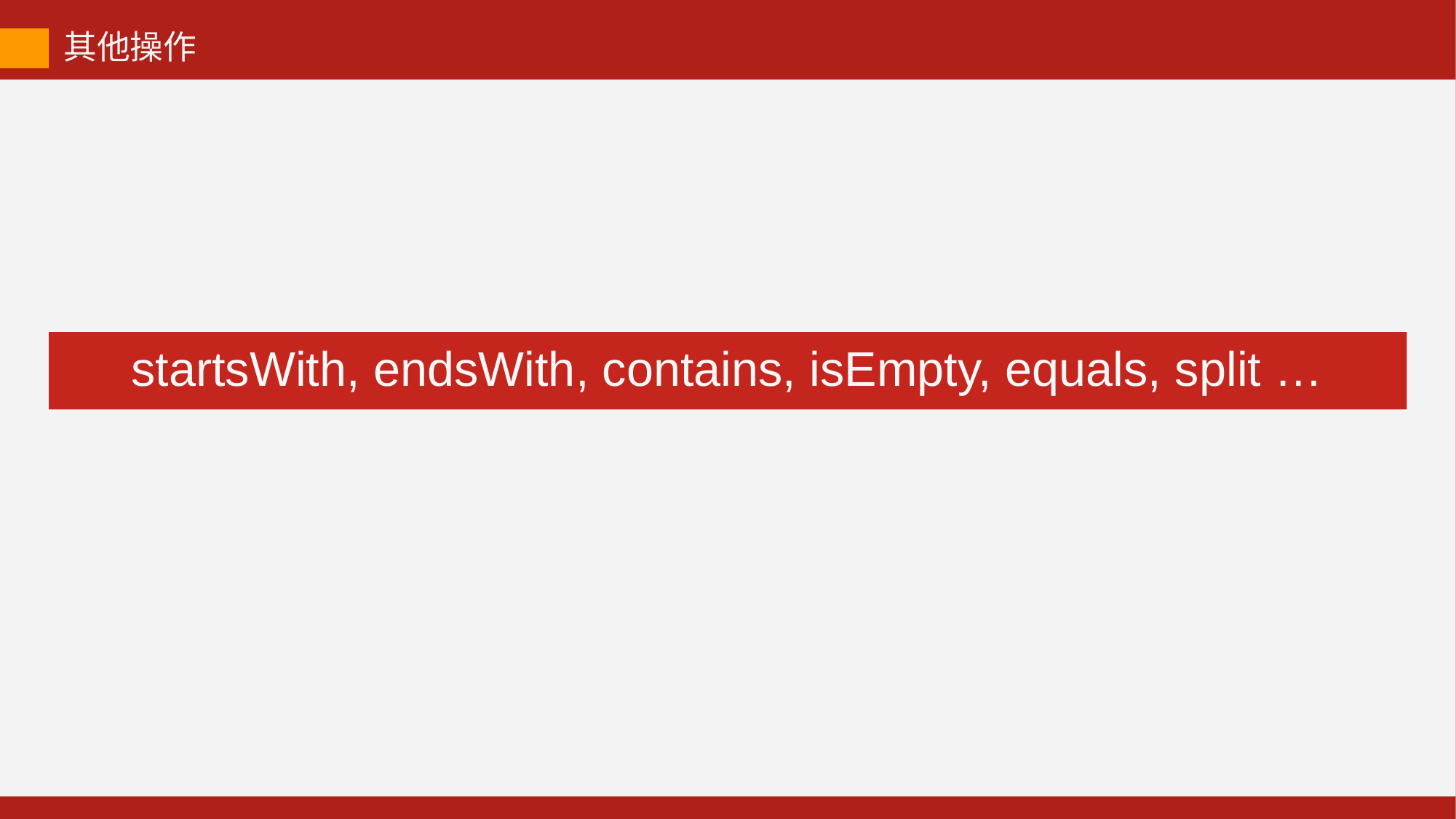

其他操作

startsWith, endsWith, contains, isEmpty, equals, split …